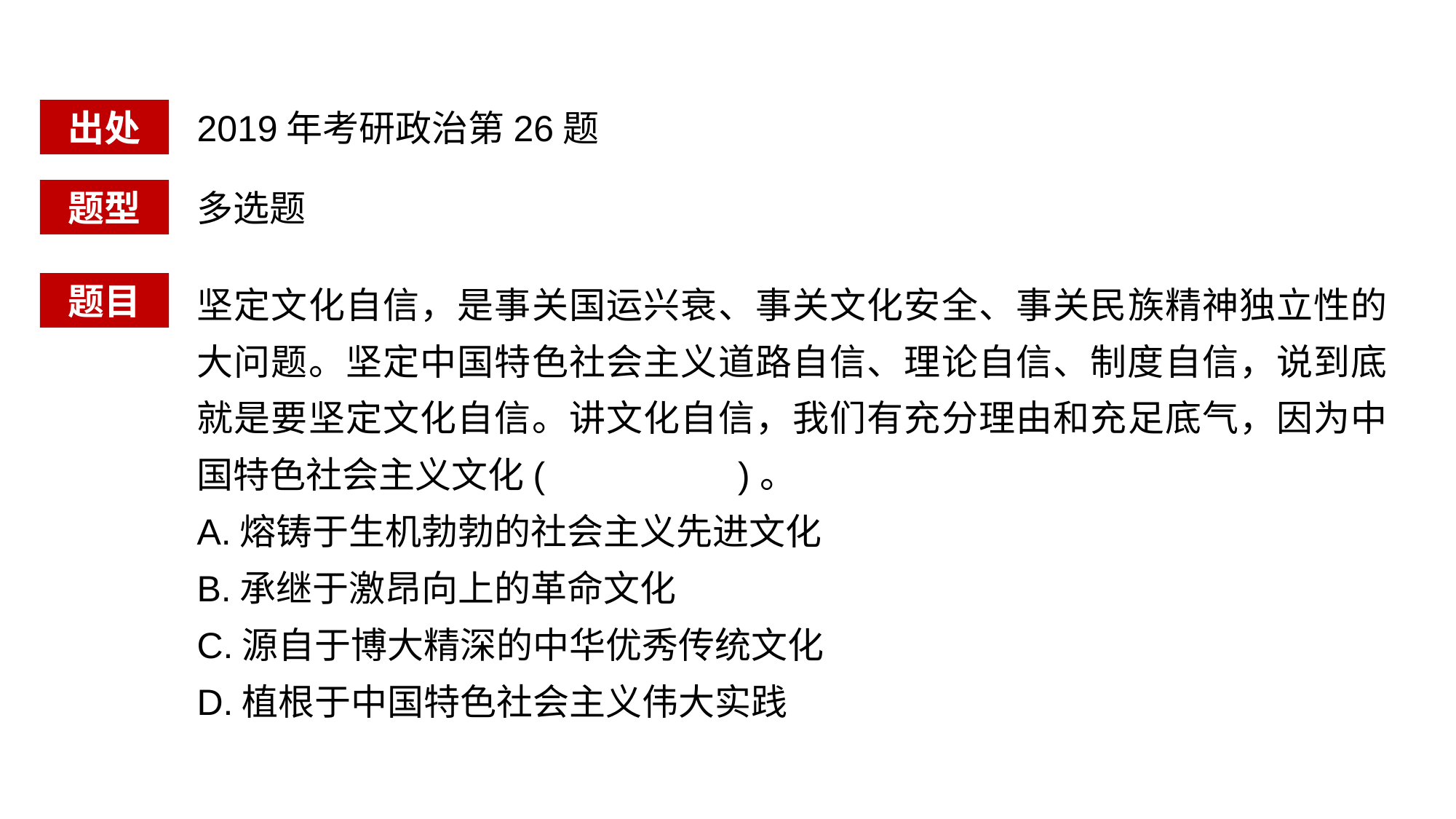

出处
2019年考研政治第26题
题型
多选题
坚定文化自信，是事关国运兴衰、事关文化安全、事关民族精神独立性的大问题。坚定中国特色社会主义道路自信、理论自信、制度自信，说到底就是要坚定文化自信。讲文化自信，我们有充分理由和充足底气，因为中国特色社会主义文化(                   )。
A.熔铸于生机勃勃的社会主义先进文化
B.承继于激昂向上的革命文化
C.源自于博大精深的中华优秀传统文化
D.植根于中国特色社会主义伟大实践
题目